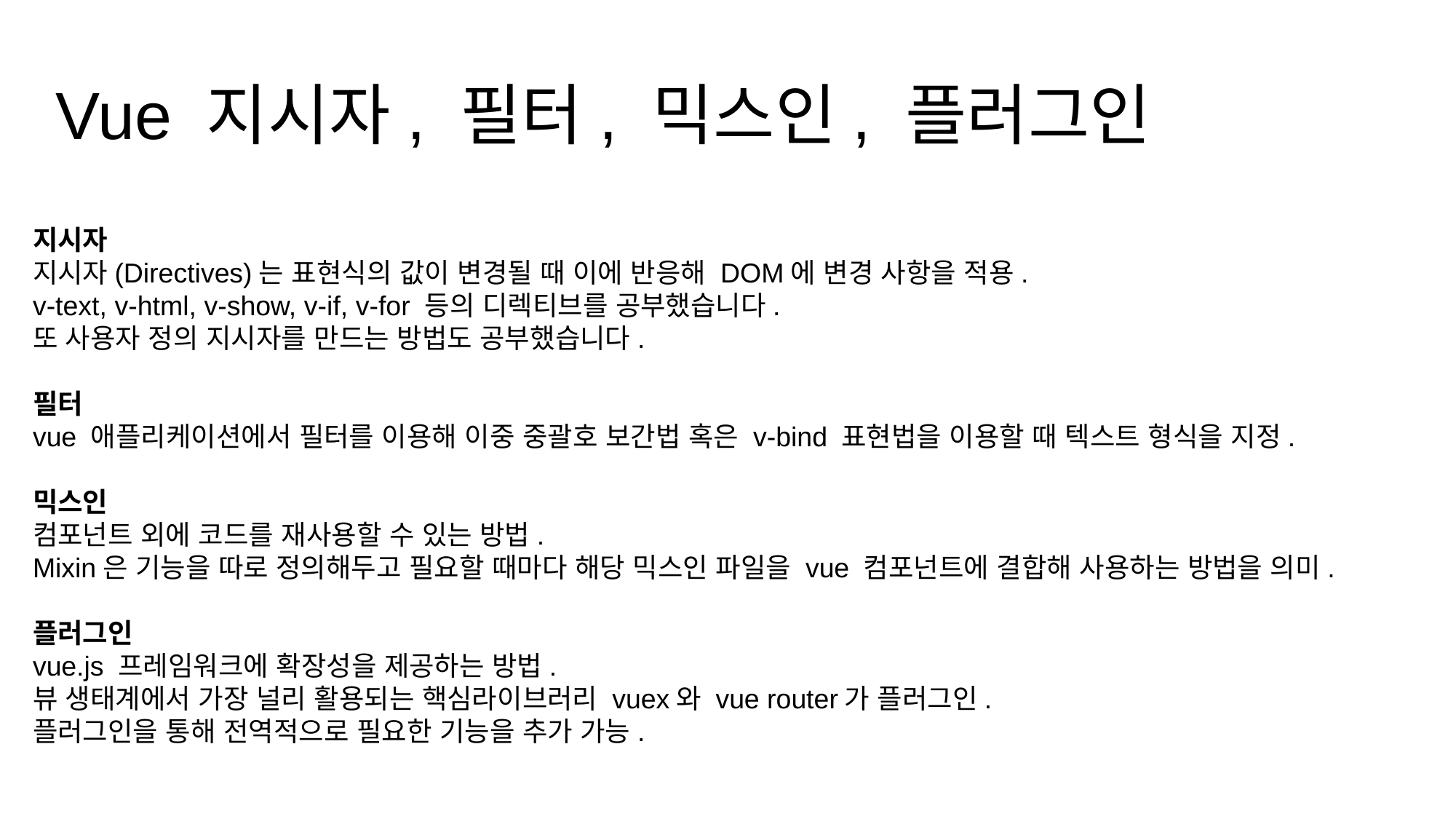

# Vue 지시자, 필터, 믹스인, 플러그인
지시자
지시자(Directives)는 표현식의 값이 변경될 때 이에 반응해 DOM에 변경 사항을 적용.
v-text, v-html, v-show, v-if, v-for 등의 디렉티브를 공부했습니다.
또 사용자 정의 지시자를 만드는 방법도 공부했습니다.

필터
vue 애플리케이션에서 필터를 이용해 이중 중괄호 보간법 혹은 v-bind 표현법을 이용할 때 텍스트 형식을 지정.

믹스인
컴포넌트 외에 코드를 재사용할 수 있는 방법.
Mixin은 기능을 따로 정의해두고 필요할 때마다 해당 믹스인 파일을 vue 컴포넌트에 결합해 사용하는 방법을 의미.

플러그인
vue.js 프레임워크에 확장성을 제공하는 방법.
뷰 생태계에서 가장 널리 활용되는 핵심라이브러리 vuex와 vue router가 플러그인.
플러그인을 통해 전역적으로 필요한 기능을 추가 가능.